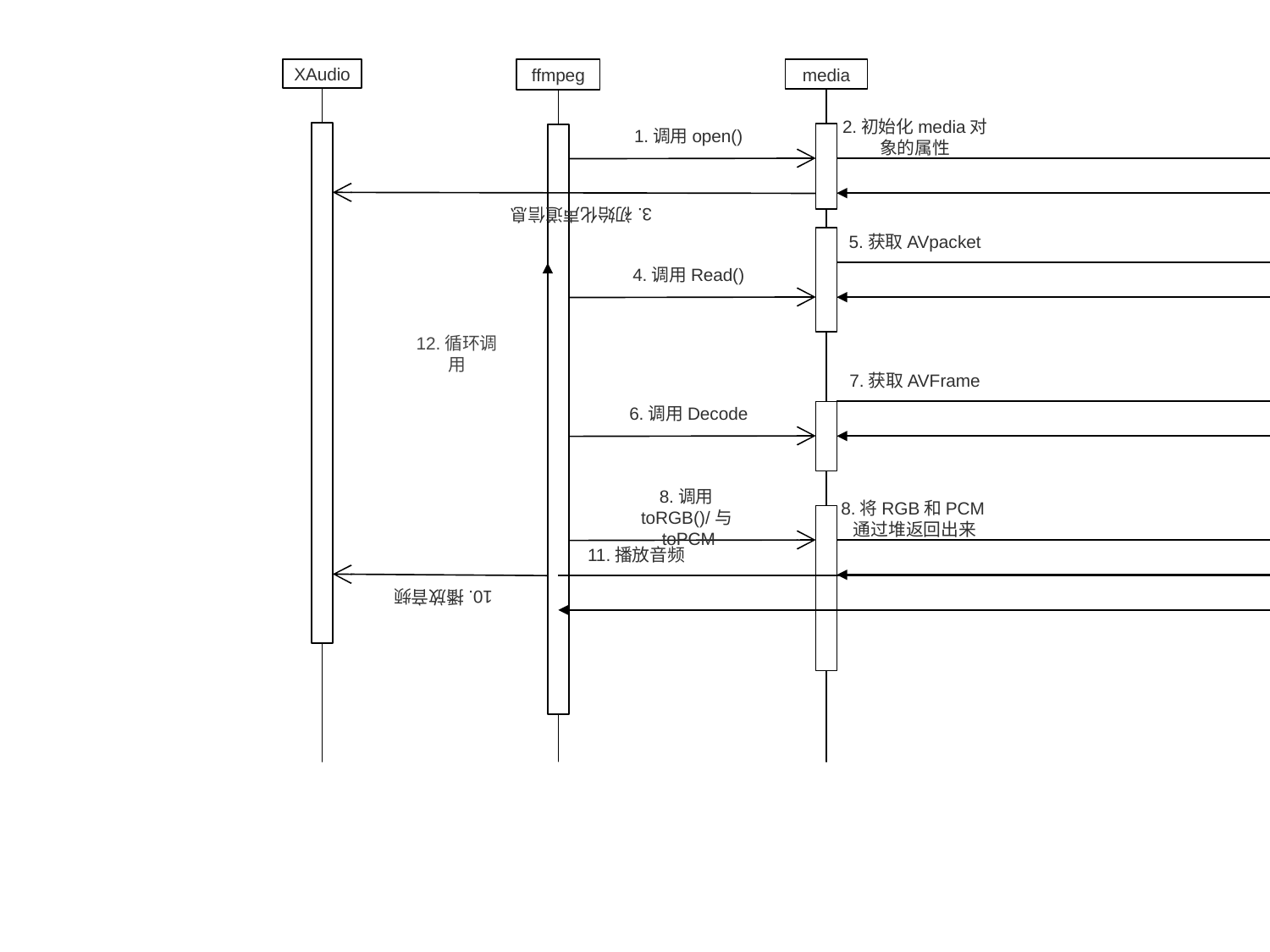

media

ffmpeg

XAudio

1.调用open()

2.初始化media对象的属性

3.初始化声道信息

5.获取AVpacket

4.调用Read()

12.循环调用

7.获取AVFrame

6.调用Decode

8.调用toRGB()/与toPCM

8.将RGB和PCM通过堆返回出来

10.播放音频

11.播放音频